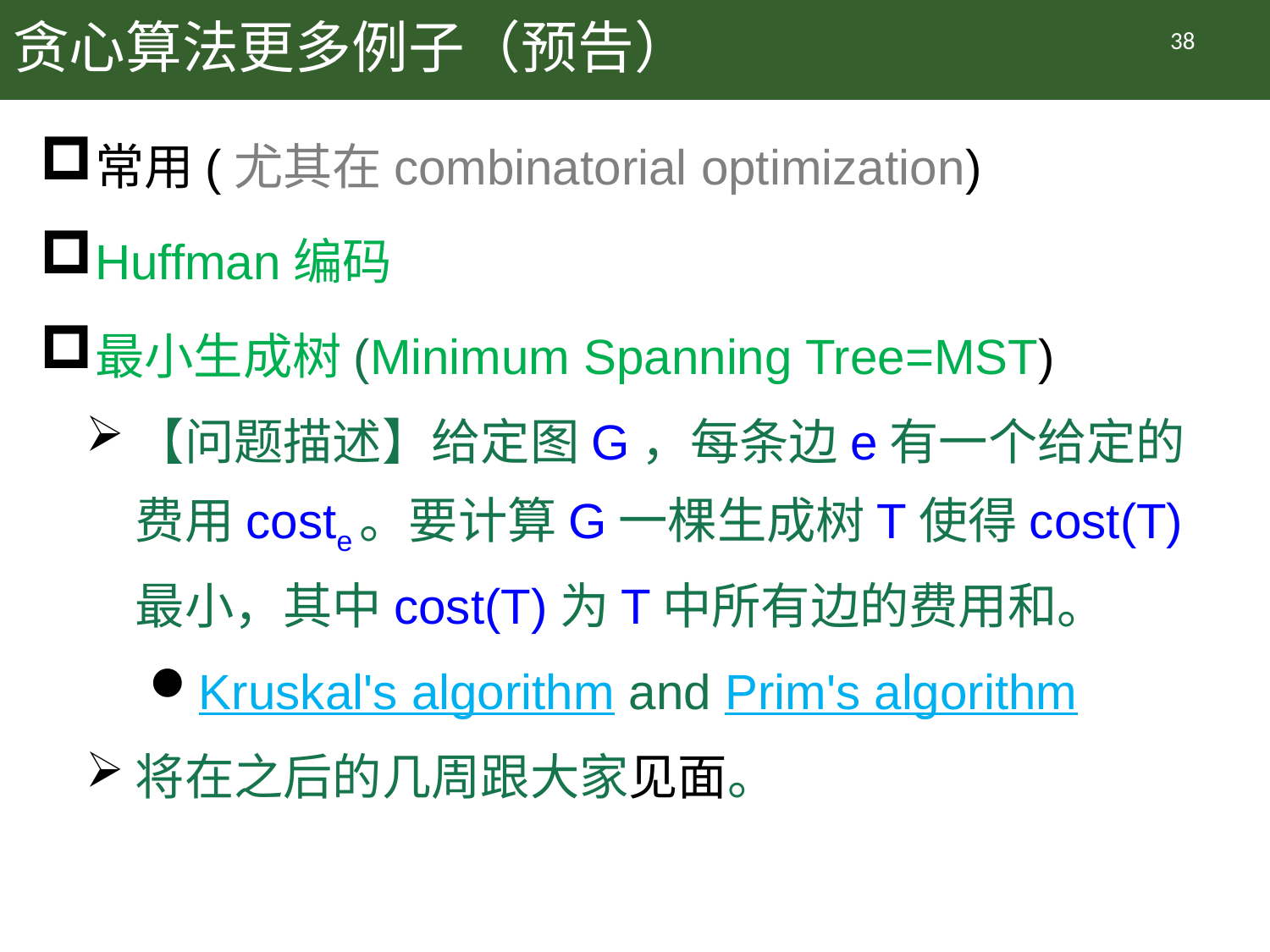

# 贪心算法更多例子（预告）
38
常用(尤其在combinatorial optimization)
Huffman编码
最小生成树(Minimum Spanning Tree=MST)
【问题描述】给定图G，每条边e有一个给定的费用coste。要计算G一棵生成树T使得cost(T)最小，其中cost(T)为T中所有边的费用和。
Kruskal's algorithm and Prim's algorithm
将在之后的几周跟大家见面。